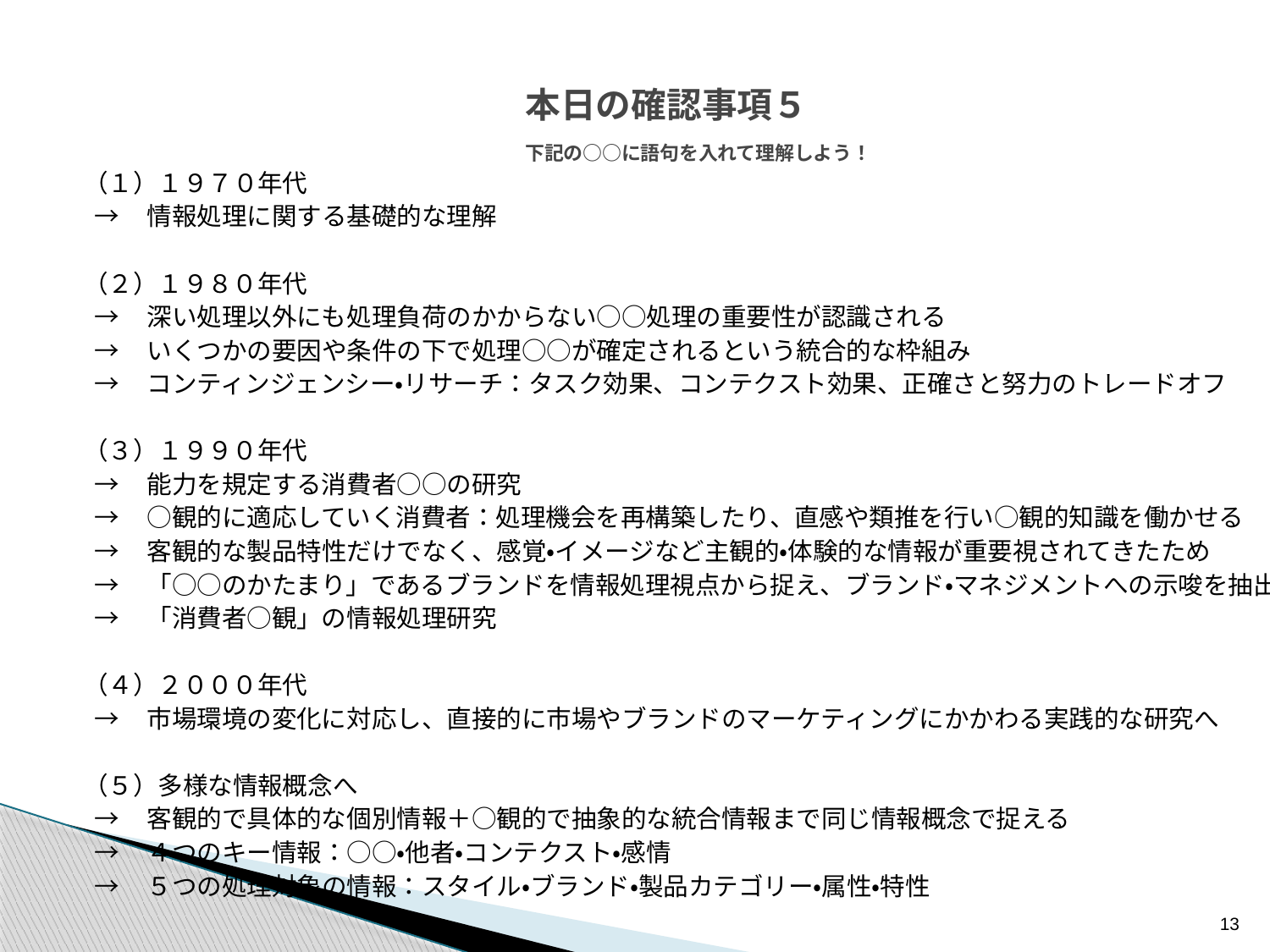

# 本日の確認事項５ 　　　　　　　　　　　　　下記の○○に語句を入れて理解しよう！

（１）１９７０年代
  →　情報処理に関する基礎的な理解

（２）１９８０年代
  →　深い処理以外にも処理負荷のかからない○○処理の重要性が認識される
  →　いくつかの要因や条件の下で処理○○が確定されるという統合的な枠組み
  →　コンティンジェンシー・リサーチ：タスク効果、コンテクスト効果、正確さと努力のトレードオフ

（３）１９９０年代
  →　能力を規定する消費者○○の研究
  →　○観的に適応していく消費者：処理機会を再構築したり、直感や類推を行い○観的知識を働かせる
  →　客観的な製品特性だけでなく、感覚・イメージなど主観的・体験的な情報が重要視されてきたため
  →　「○○のかたまり」であるブランドを情報処理視点から捉え、ブランド・マネジメントへの示唆を抽出
  →　「消費者○観」の情報処理研究

（４）２０００年代
  →　市場環境の変化に対応し、直接的に市場やブランドのマーケティングにかかわる実践的な研究へ

（５）多様な情報概念へ
  →　客観的で具体的な個別情報＋○観的で抽象的な統合情報まで同じ情報概念で捉える
  →　４つのキー情報：○○・他者・コンテクスト・感情
  →　５つの処理対象の情報：スタイル・ブランド・製品カテゴリー・属性・特性

13